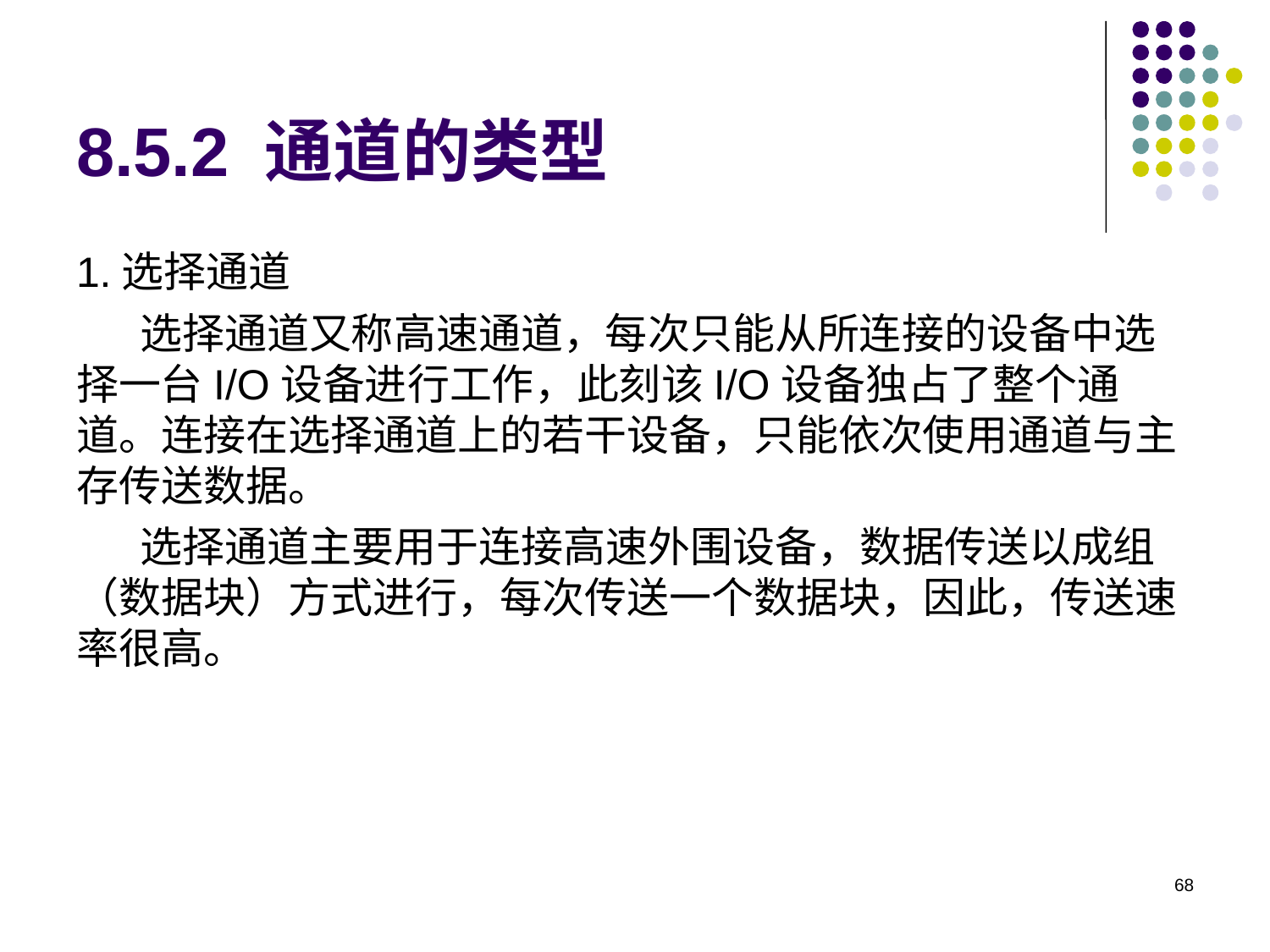

# 8.5.2 通道的类型
1.选择通道
选择通道又称高速通道，每次只能从所连接的设备中选择一台I/O设备进行工作，此刻该I/O设备独占了整个通道。连接在选择通道上的若干设备，只能依次使用通道与主存传送数据。
选择通道主要用于连接高速外围设备，数据传送以成组（数据块）方式进行，每次传送一个数据块，因此，传送速率很高。
68